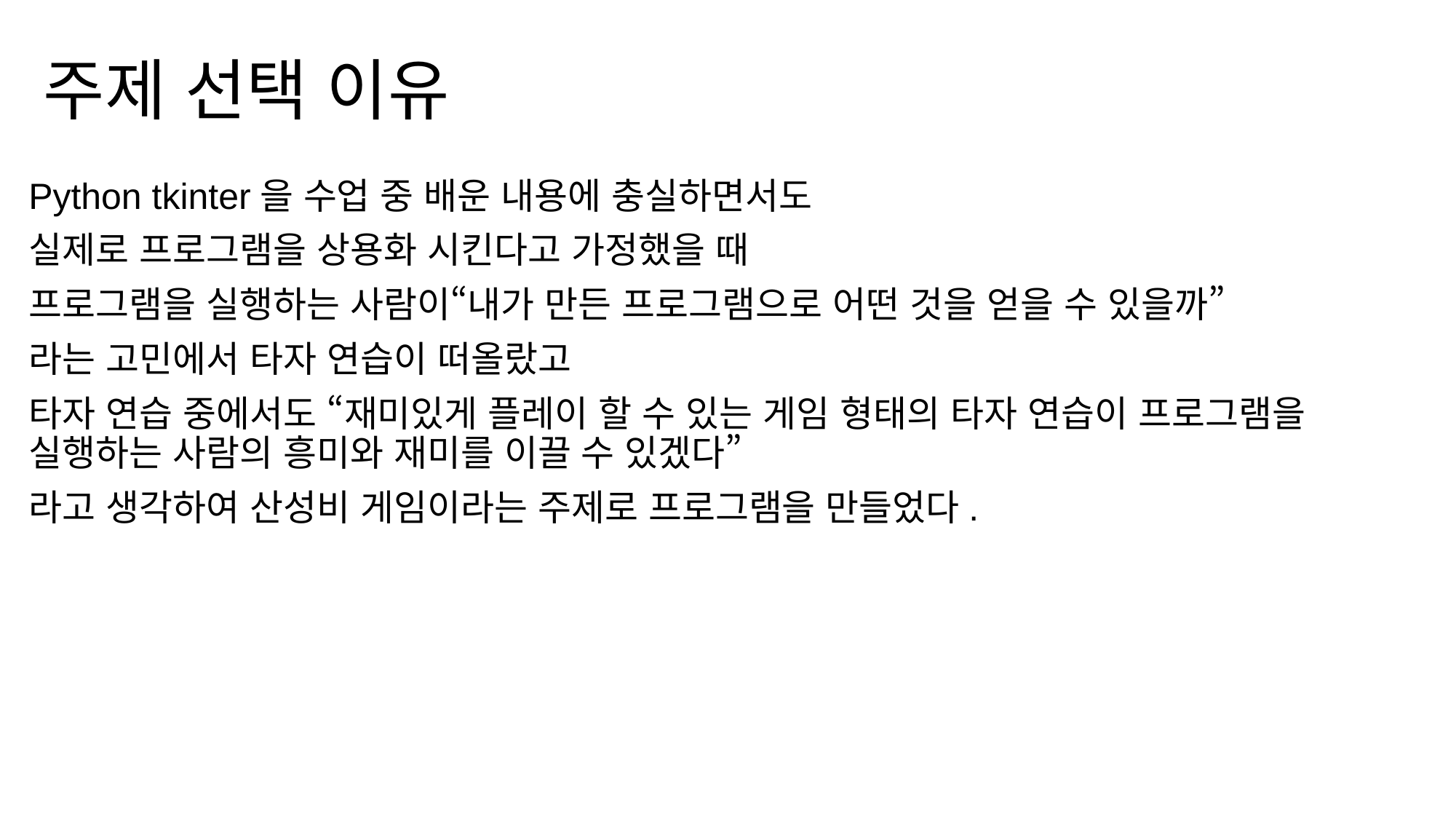

# 주제 선택 이유
Python tkinter을 수업 중 배운 내용에 충실하면서도
실제로 프로그램을 상용화 시킨다고 가정했을 때
프로그램을 실행하는 사람이“내가 만든 프로그램으로 어떤 것을 얻을 수 있을까”
라는 고민에서 타자 연습이 떠올랐고
타자 연습 중에서도 “재미있게 플레이 할 수 있는 게임 형태의 타자 연습이 프로그램을 실행하는 사람의 흥미와 재미를 이끌 수 있겠다”
라고 생각하여 산성비 게임이라는 주제로 프로그램을 만들었다.